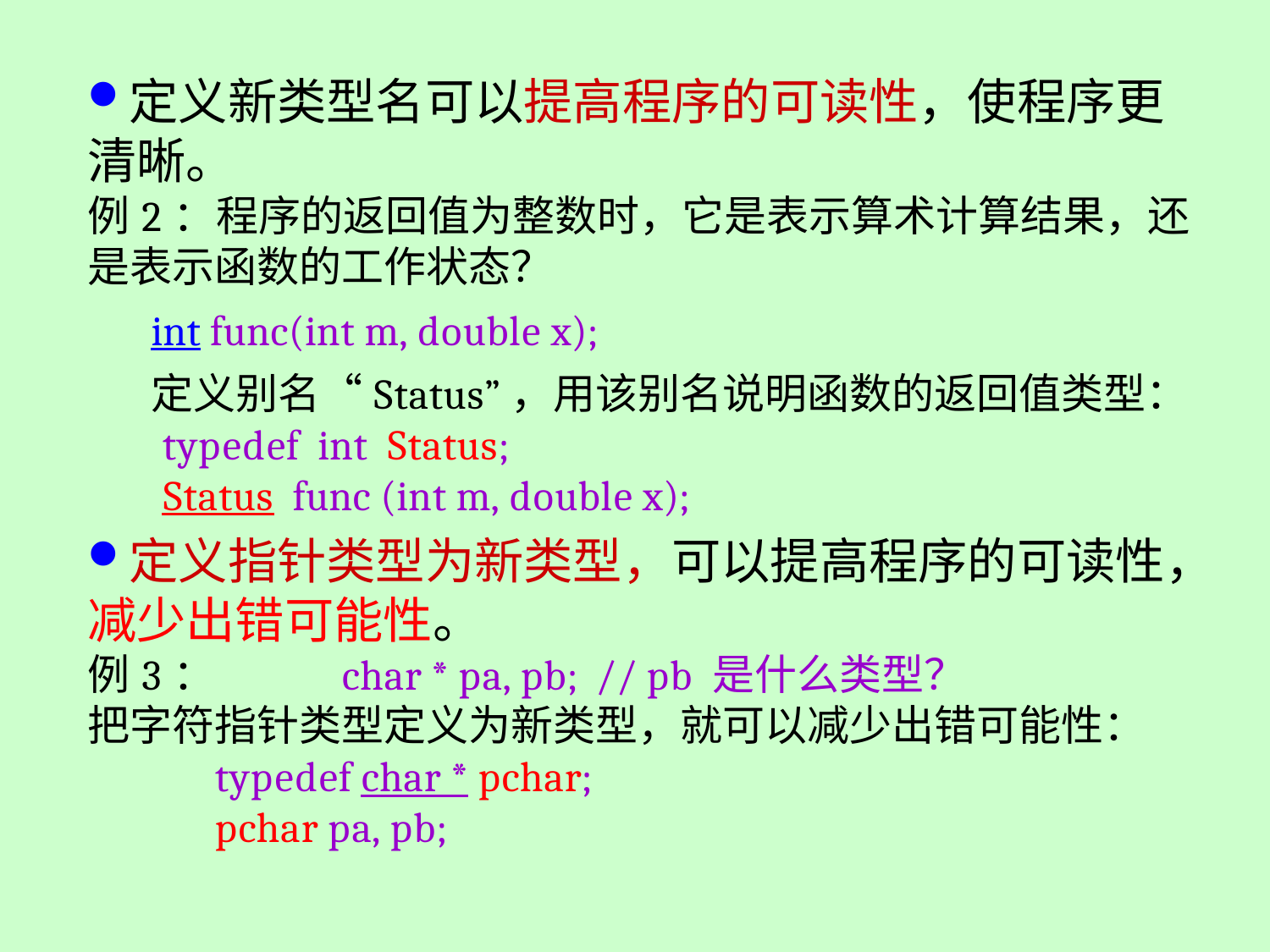

定义新类型名可以提高程序的可读性，使程序更清晰。
例2：程序的返回值为整数时，它是表示算术计算结果，还是表示函数的工作状态？
int func(int m, double x);
定义别名“Status”，用该别名说明函数的返回值类型：
        typedef  int  Status;
        Status  func (int m, double x);
定义指针类型为新类型，可以提高程序的可读性，减少出错可能性。
例3：	char * pa, pb;	// pb 是什么类型？
把字符指针类型定义为新类型，就可以减少出错可能性：
	typedef char * pchar;
	pchar pa, pb;
6